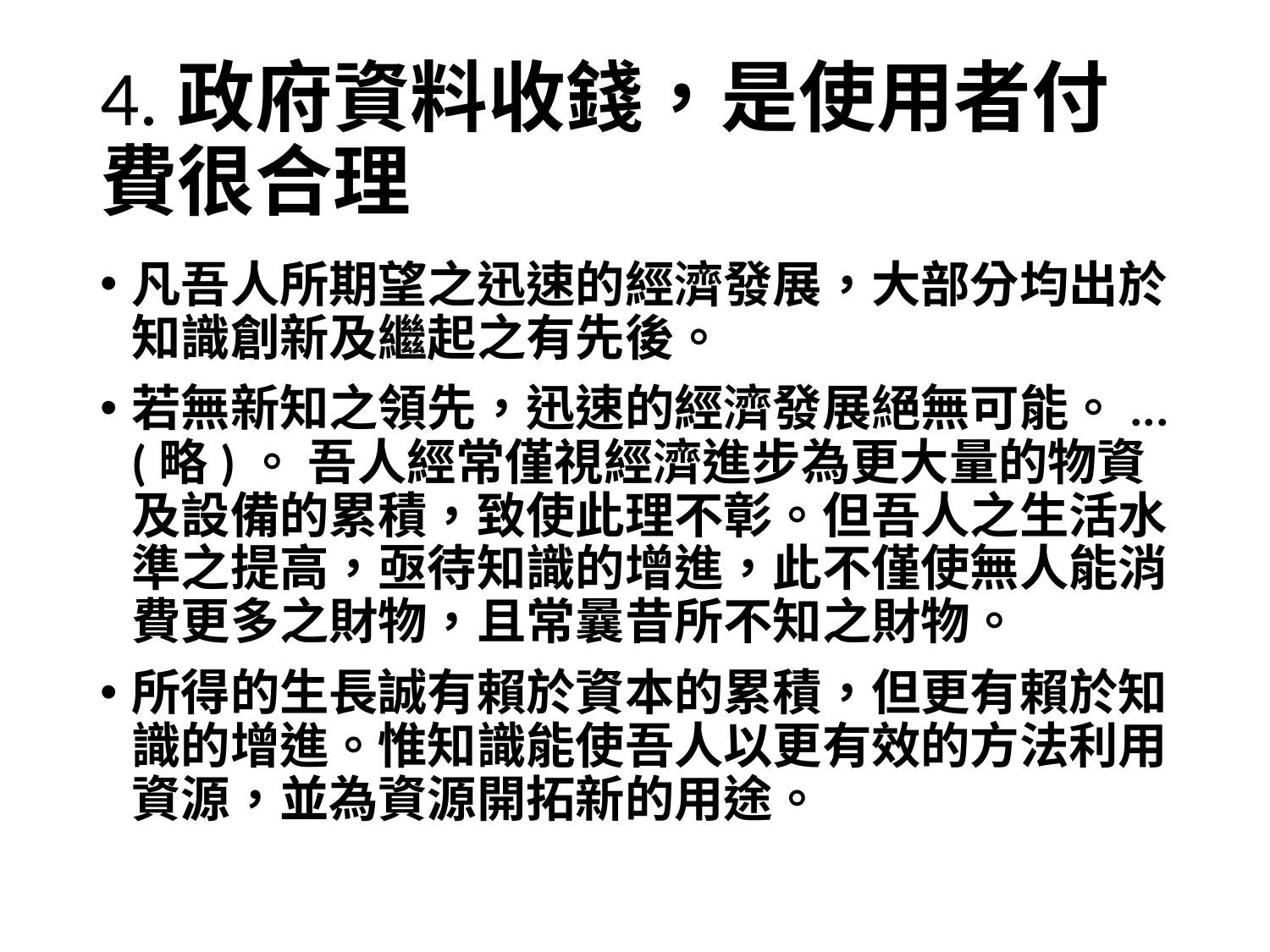

# 4.政府資料收錢，是使用者付費很合理
凡吾人所期望之迅速的經濟發展，大部分均出於知識創新及繼起之有先後。
若無新知之領先，迅速的經濟發展絕無可能。...(略)。 吾人經常僅視經濟進步為更大量的物資及設備的累積，致使此理不彰。但吾人之生活水準之提高，亟待知識的增進，此不僅使無人能消費更多之財物，且常曩昔所不知之財物。
所得的生長誠有賴於資本的累積，但更有賴於知識的增進。惟知識能使吾人以更有效的方法利用資源，並為資源開拓新的用途。